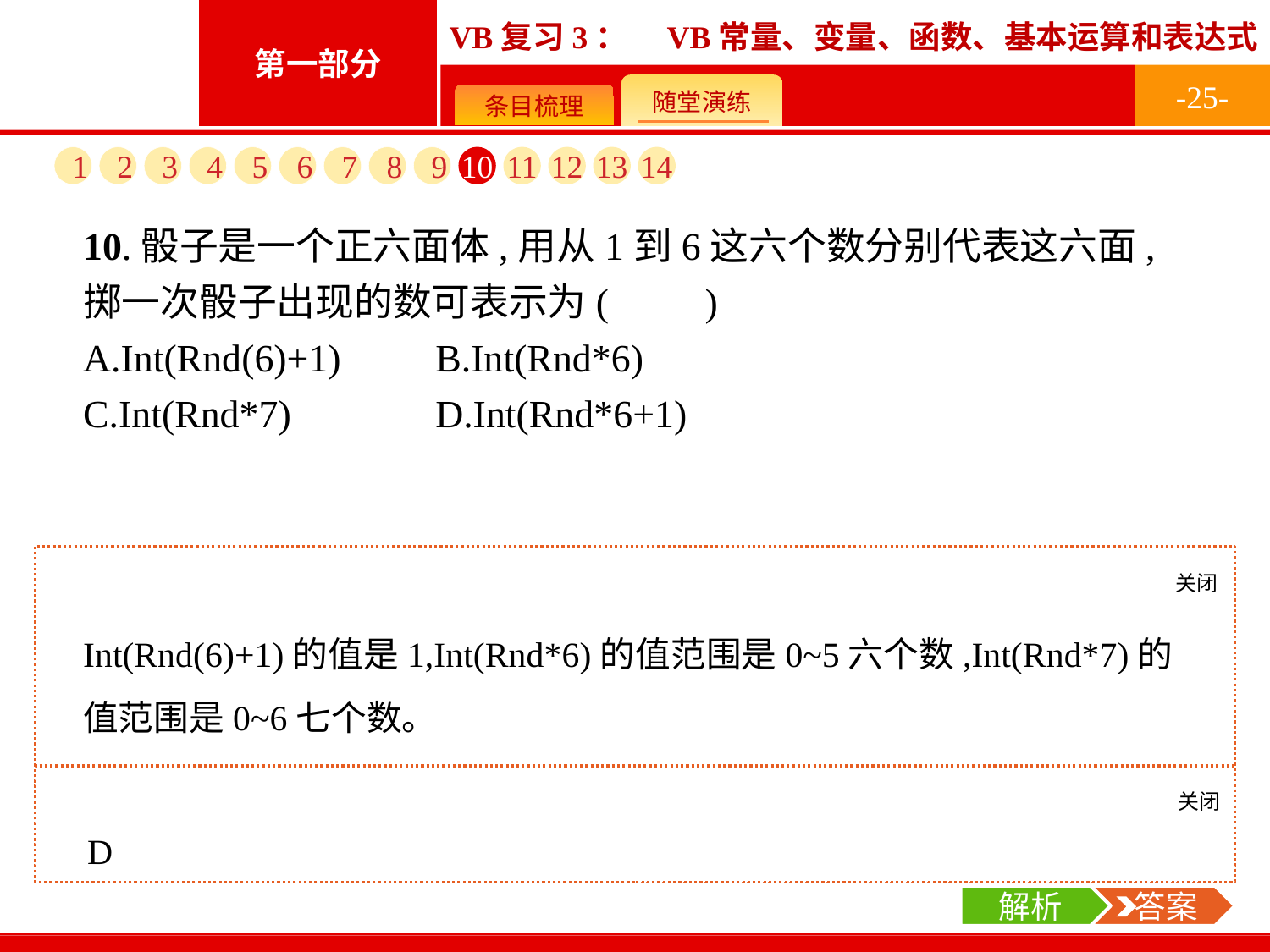

-25-
1
2
3
4
5
6
7
8
9
10
11
12
13
14
10.骰子是一个正六面体,用从1到6这六个数分别代表这六面,掷一次骰子出现的数可表示为(　　)
A.Int(Rnd(6)+1)	B.Int(Rnd*6)
C.Int(Rnd*7)		D.Int(Rnd*6+1)

关闭
解析

Int(Rnd(6)+1)的值是1,Int(Rnd*6)的值范围是0~5六个数,Int(Rnd*7)的值范围是0~6七个数。

关闭
解析
  答案

D
解析
  答案